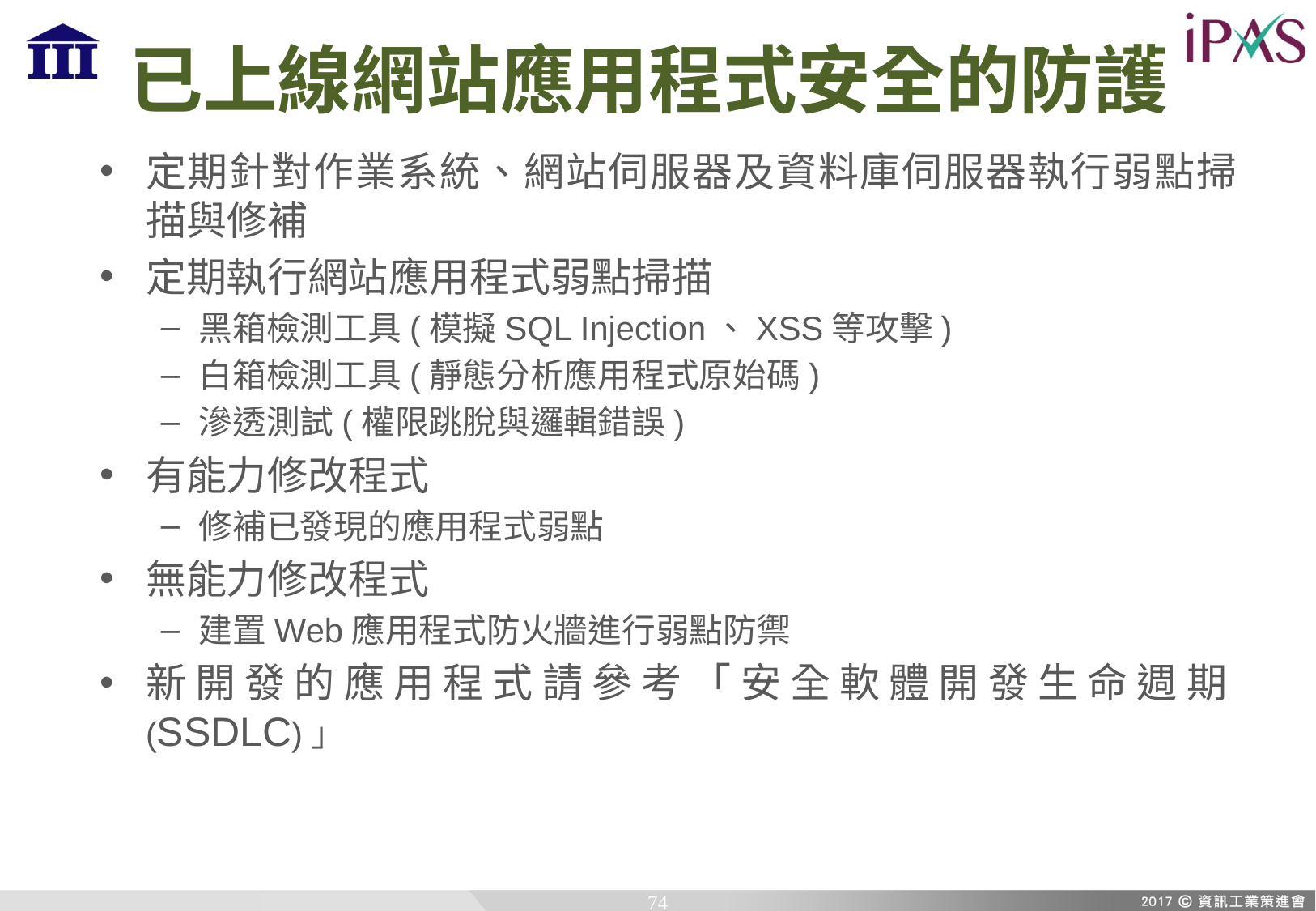

# 已上線網站應用程式安全的防護
定期針對作業系統、網站伺服器及資料庫伺服器執行弱點掃描與修補
定期執行網站應用程式弱點掃描
黑箱檢測工具(模擬SQL Injection、XSS等攻擊)
白箱檢測工具(靜態分析應用程式原始碼)
滲透測試(權限跳脫與邏輯錯誤)
有能力修改程式
修補已發現的應用程式弱點
無能力修改程式
建置Web應用程式防火牆進行弱點防禦
新開發的應用程式請參考「安全軟體開發生命週期(SSDLC)」
74